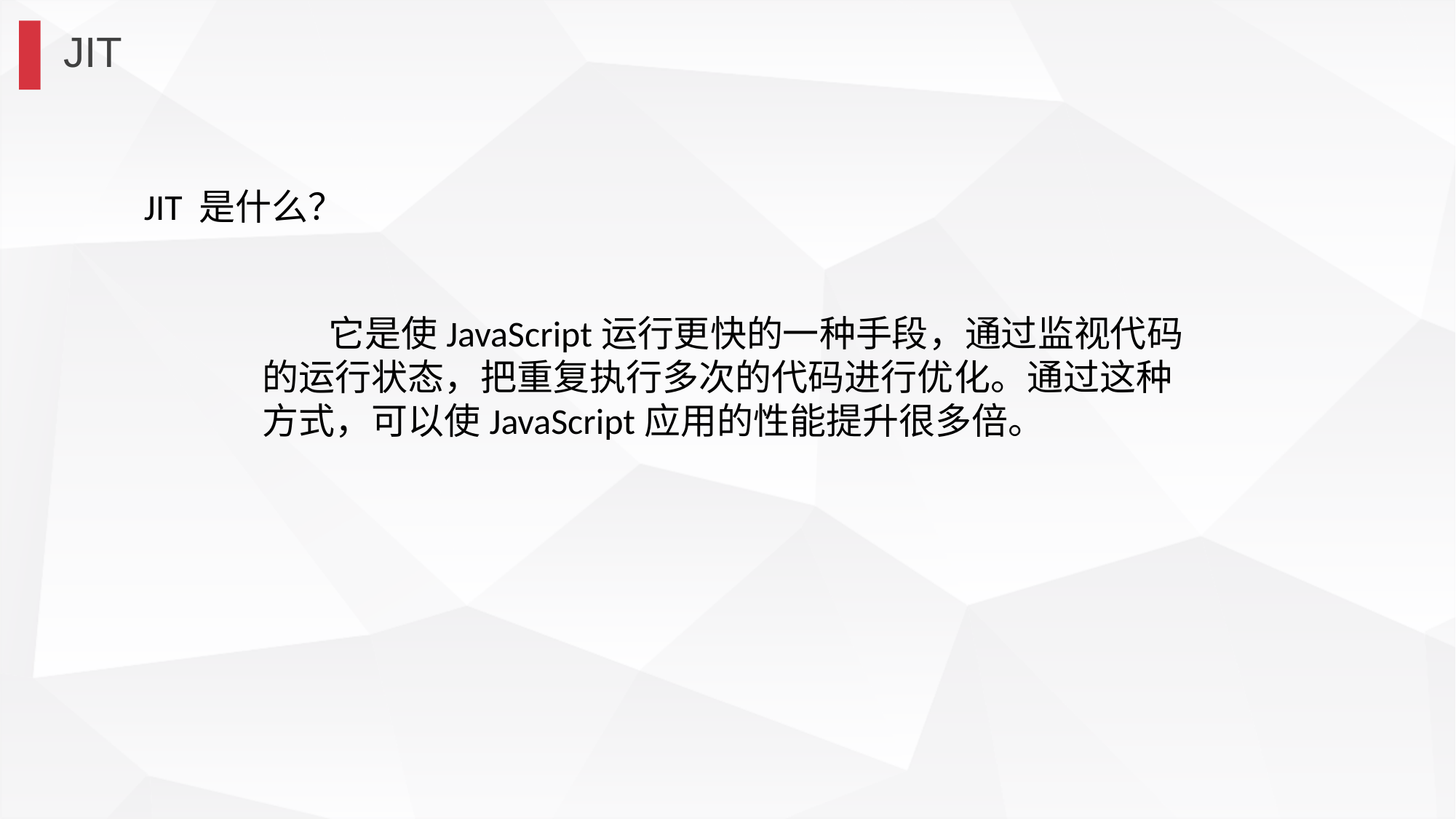

JIT

 JIT 是什么？
       它是使JavaScript运行更快的一种手段，通过监视代码的运行状态，把重复执行多次的代码进行优化。通过这种方式，可以使JavaScript应用的性能提升很多倍。